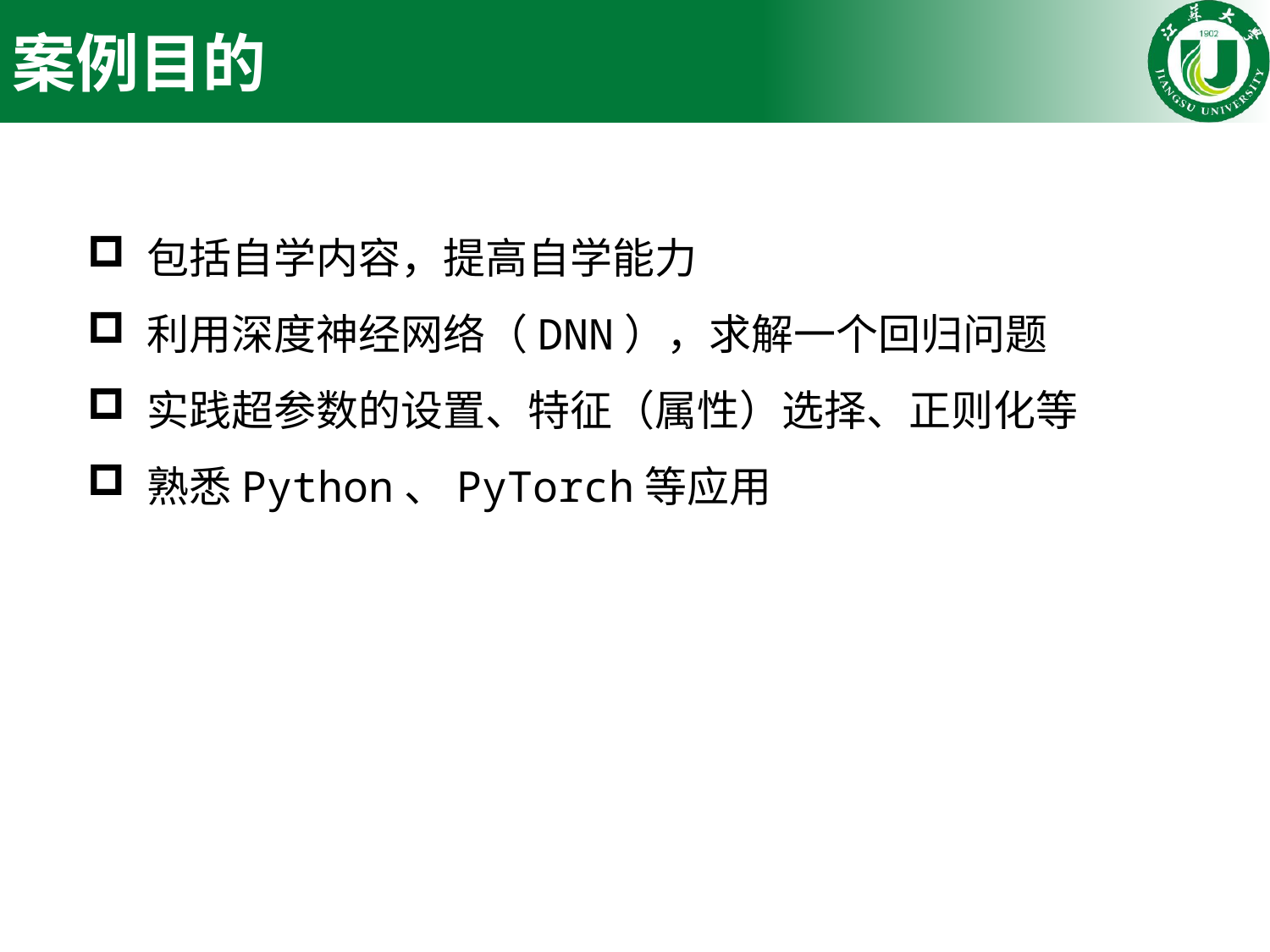

案例目的
 包括自学内容，提高自学能力
 利用深度神经网络（DNN），求解一个回归问题
 实践超参数的设置、特征（属性）选择、正则化等
 熟悉Python、PyTorch等应用